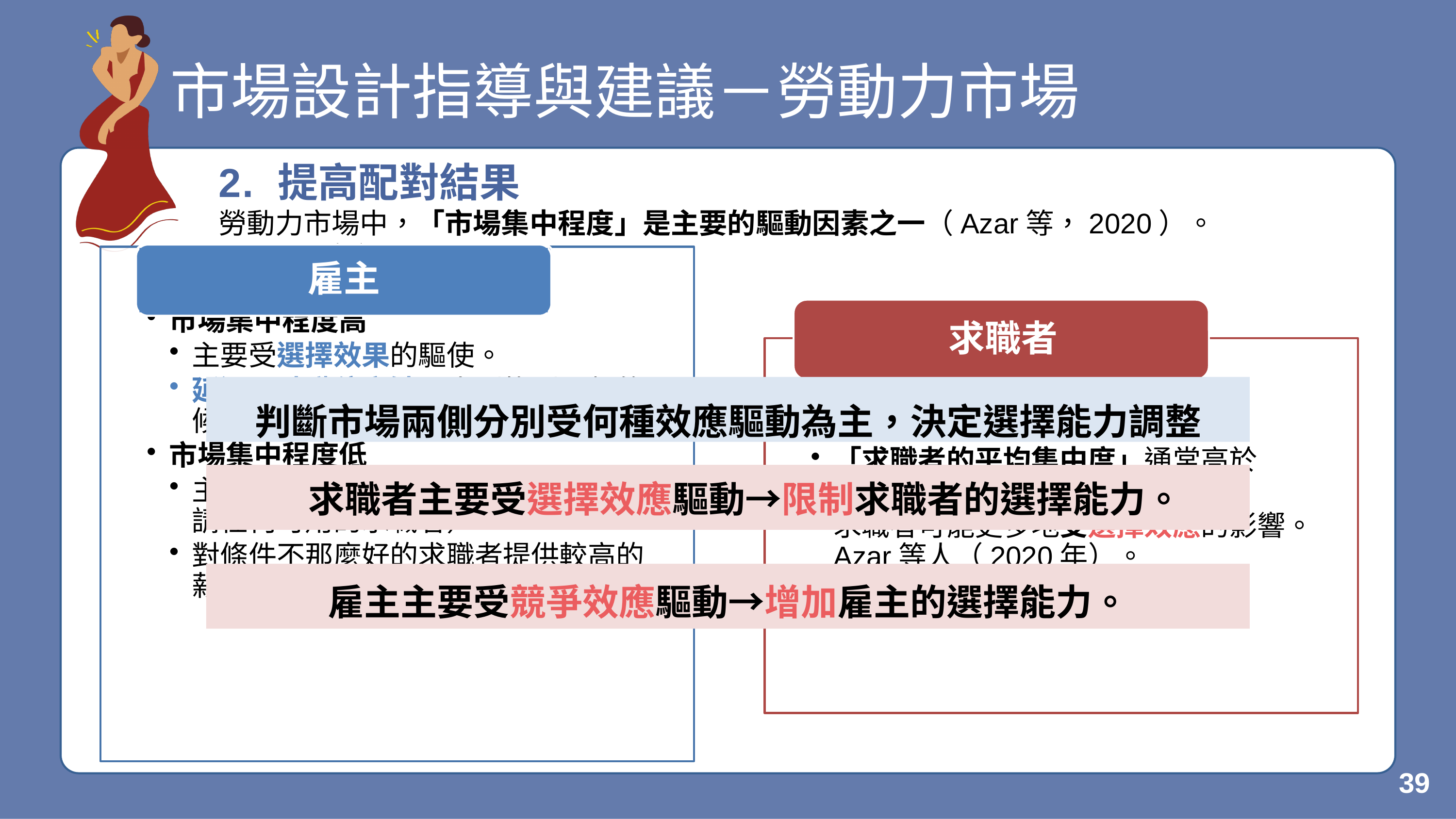

市場設計指導與建議－勞動力市場
提高配對結果
勞動力市場中，「市場集中程度」是主要的驅動因素之一（Azar等，2020）。

雇主
市場集中程度高
主要受選擇效果的驅使。
延遲張貼職位空缺，直到找到理想的候選人。
市場集中程度低
主要受競爭效果的驅使（即傾向於聘請任何可用的求職者）。
對條件不那麼好的求職者提供較高的薪水。
雇主
「求職者的平均集中度」通常高於「職位空缺的平均集中度」
求職者可能更多地受選擇效應的影響。Azar等人（2020年）。

求職者

雇主主要受競爭效應驅動→增加雇主的選擇能力。
求職者主要受選擇效應驅動→限制求職者的選擇能力。
判斷市場兩側分別受何種效應驅動為主，決定選擇能力調整
39